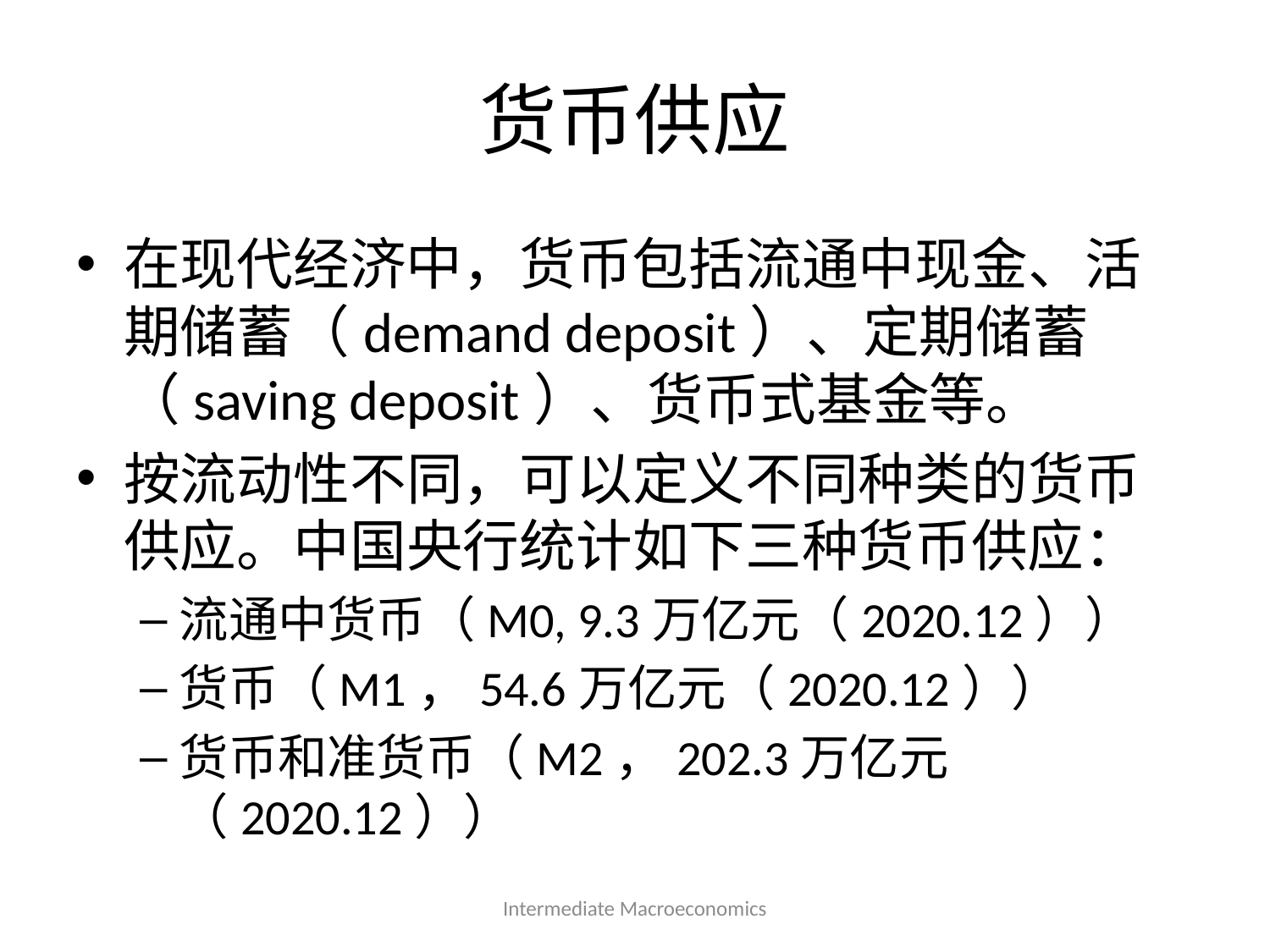

# 货币供应
在现代经济中，货币包括流通中现金、活期储蓄（demand deposit）、定期储蓄（saving deposit）、货币式基金等。
按流动性不同，可以定义不同种类的货币供应。中国央行统计如下三种货币供应：
流通中货币（M0, 9.3万亿元（2020.12））
货币（M1，54.6万亿元（2020.12））
货币和准货币（M2，202.3万亿元（2020.12））

Intermediate Macroeconomics